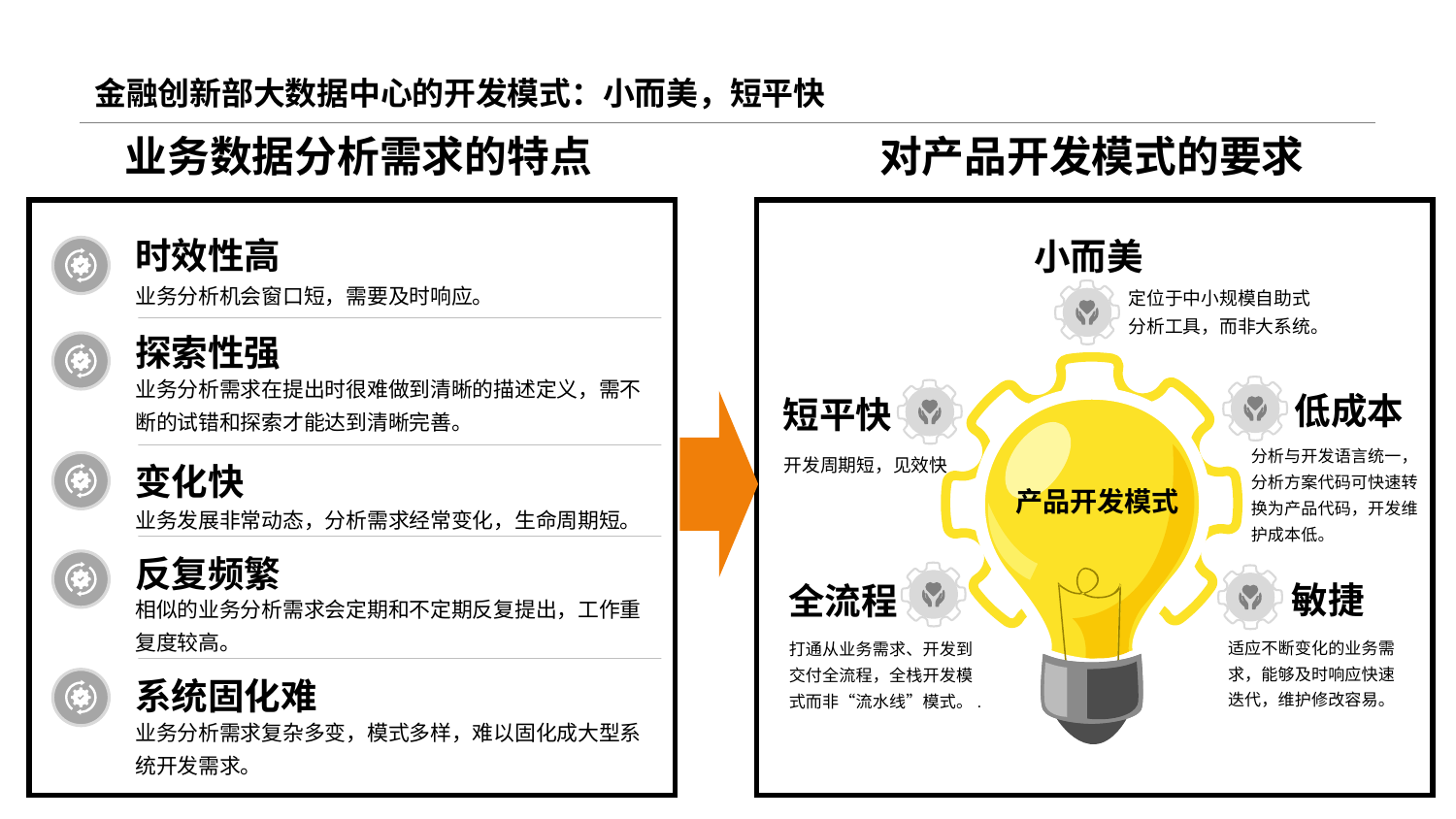

# 金融创新部大数据中心的开发模式：小而美，短平快
对产品开发模式的要求
业务数据分析需求的特点

时效性高
业务分析机会窗口短，需要及时响应。
小而美
定位于中小规模自助式分析工具，而非大系统。

探索性强
业务分析需求在提出时很难做到清晰的描述定义，需不断的试错和探索才能达到清晰完善。

低成本

短平快
分析与开发语言统一，分析方案代码可快速转换为产品代码，开发维护成本低。
开发周期短，见效快

变化快
业务发展非常动态，分析需求经常变化，生命周期短。

产品开发模式

反复频繁
相似的业务分析需求会定期和不定期反复提出，工作重复度较高。

敏捷
全流程
适应不断变化的业务需求，能够及时响应快速迭代，维护修改容易。
打通从业务需求、开发到交付全流程，全栈开发模式而非“流水线”模式。.

系统固化难
业务分析需求复杂多变，模式多样，难以固化成大型系统开发需求。